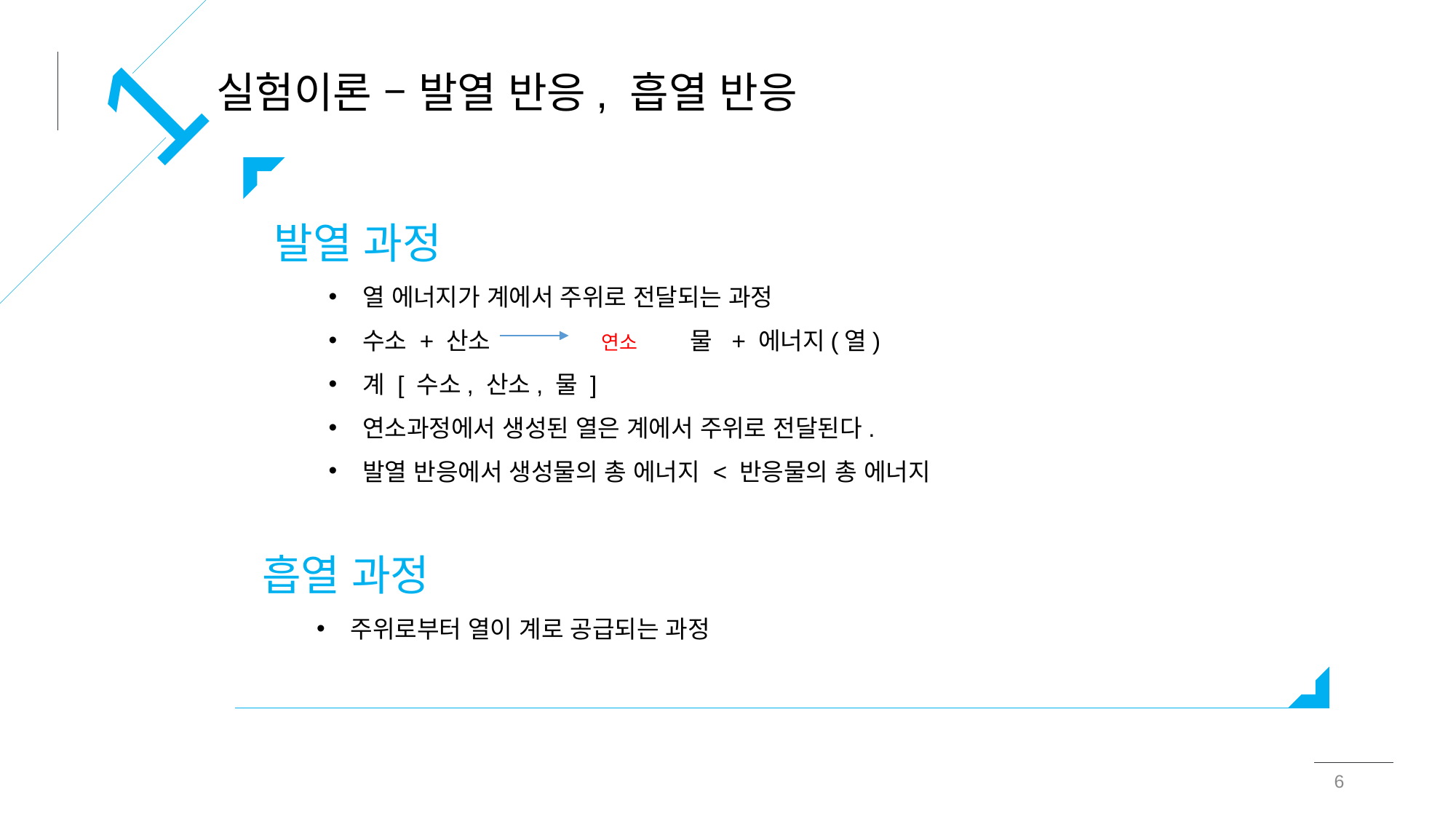

1
실험이론 – 발열 반응, 흡열 반응

발열 과정
열 에너지가 계에서 주위로 전달되는 과정
수소 + 산소 	   연소	물  + 에너지(열)
계 [ 수소, 산소, 물 ]
연소과정에서 생성된 열은 계에서 주위로 전달된다.
발열 반응에서 생성물의 총 에너지 < 반응물의 총 에너지
흡열 과정
주위로부터 열이 계로 공급되는 과정

6